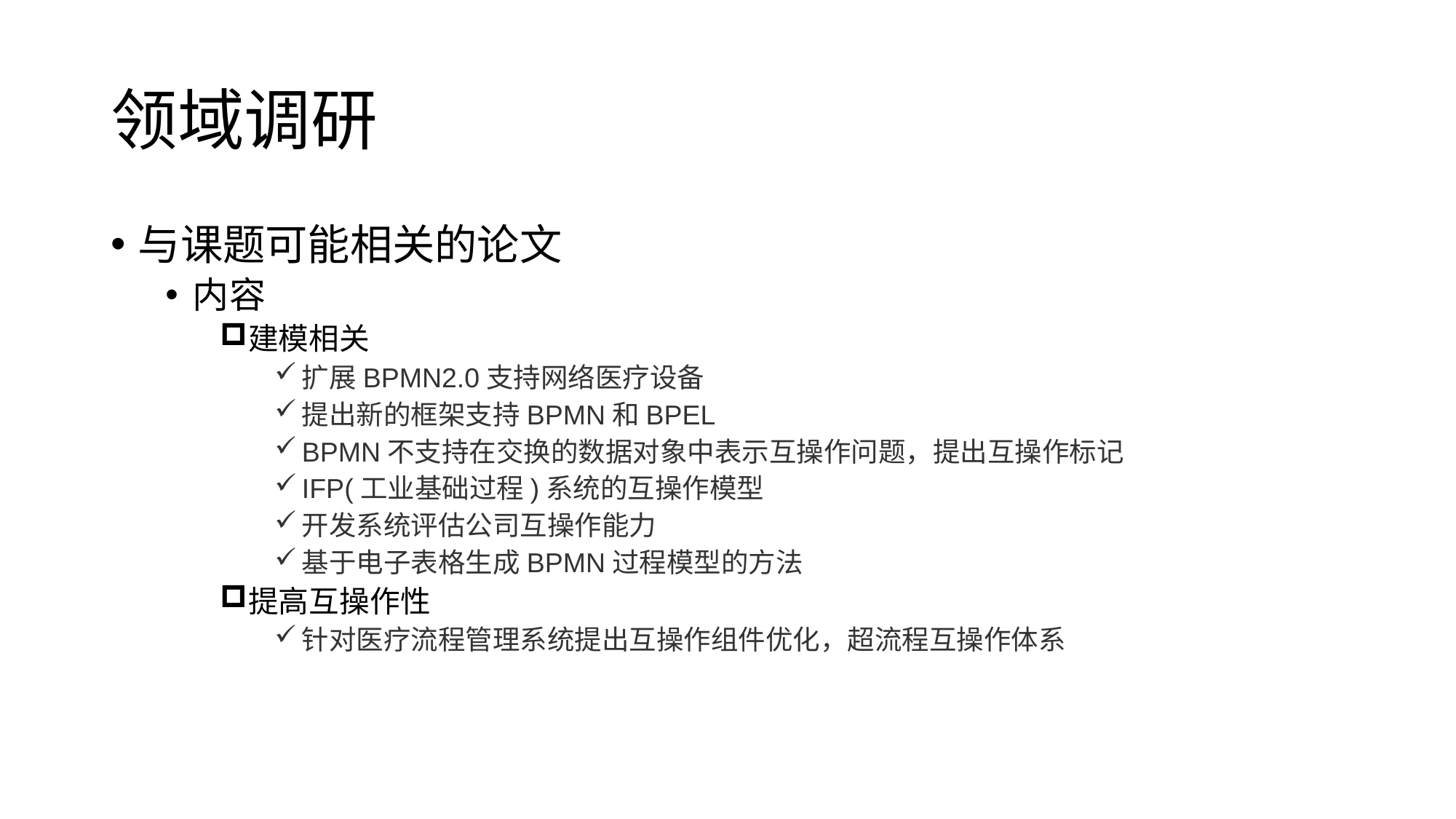

# 领域调研
与课题可能相关的论文
内容
建模相关
扩展BPMN2.0支持网络医疗设备
提出新的框架支持BPMN和BPEL
BPMN不支持在交换的数据对象中表示互操作问题，提出互操作标记
IFP(工业基础过程)系统的互操作模型
开发系统评估公司互操作能力
基于电子表格生成BPMN过程模型的方法
提高互操作性
针对医疗流程管理系统提出互操作组件优化，超流程互操作体系